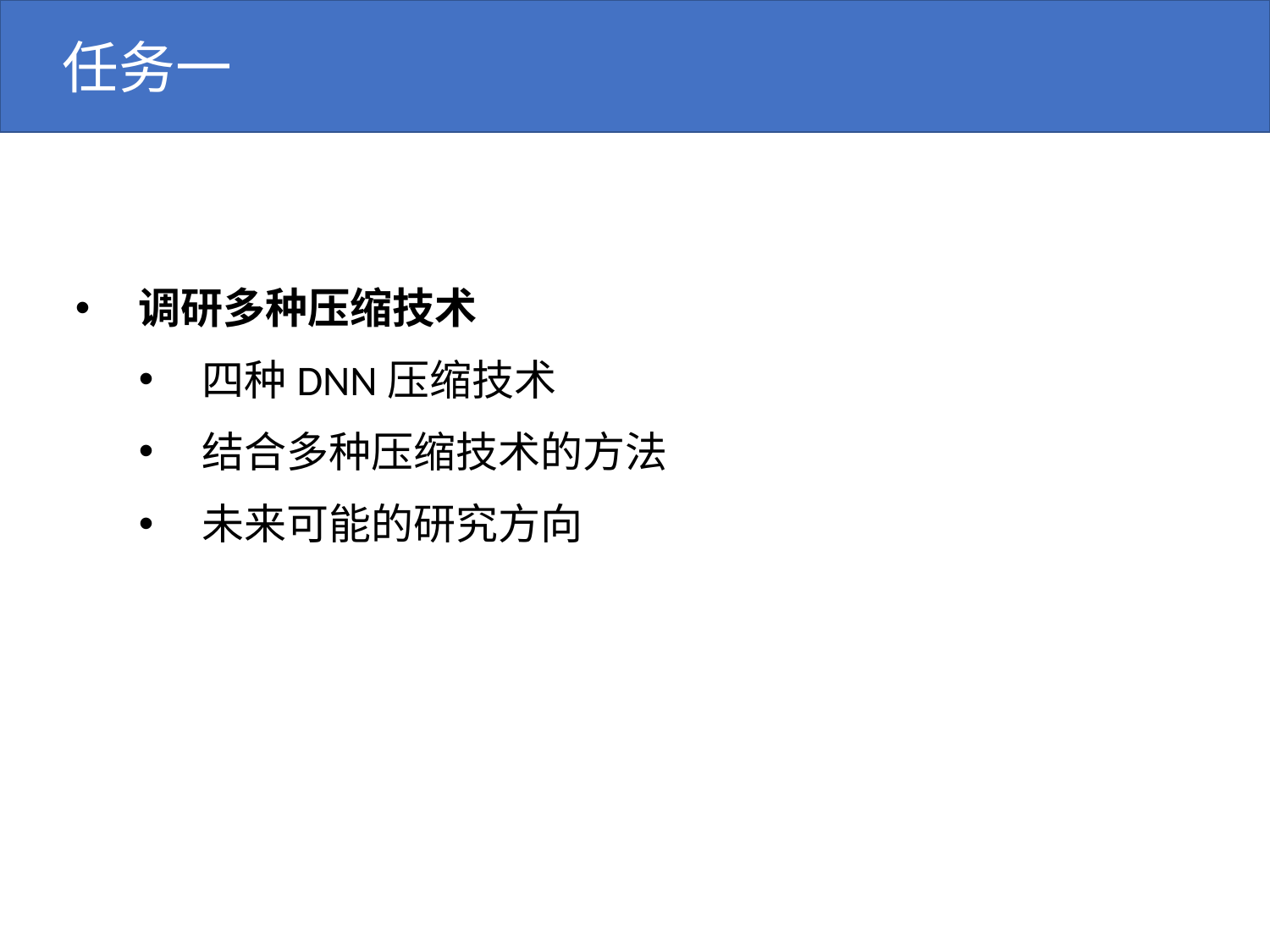

任务一
调研多种压缩技术
四种DNN压缩技术
结合多种压缩技术的方法
未来可能的研究方向